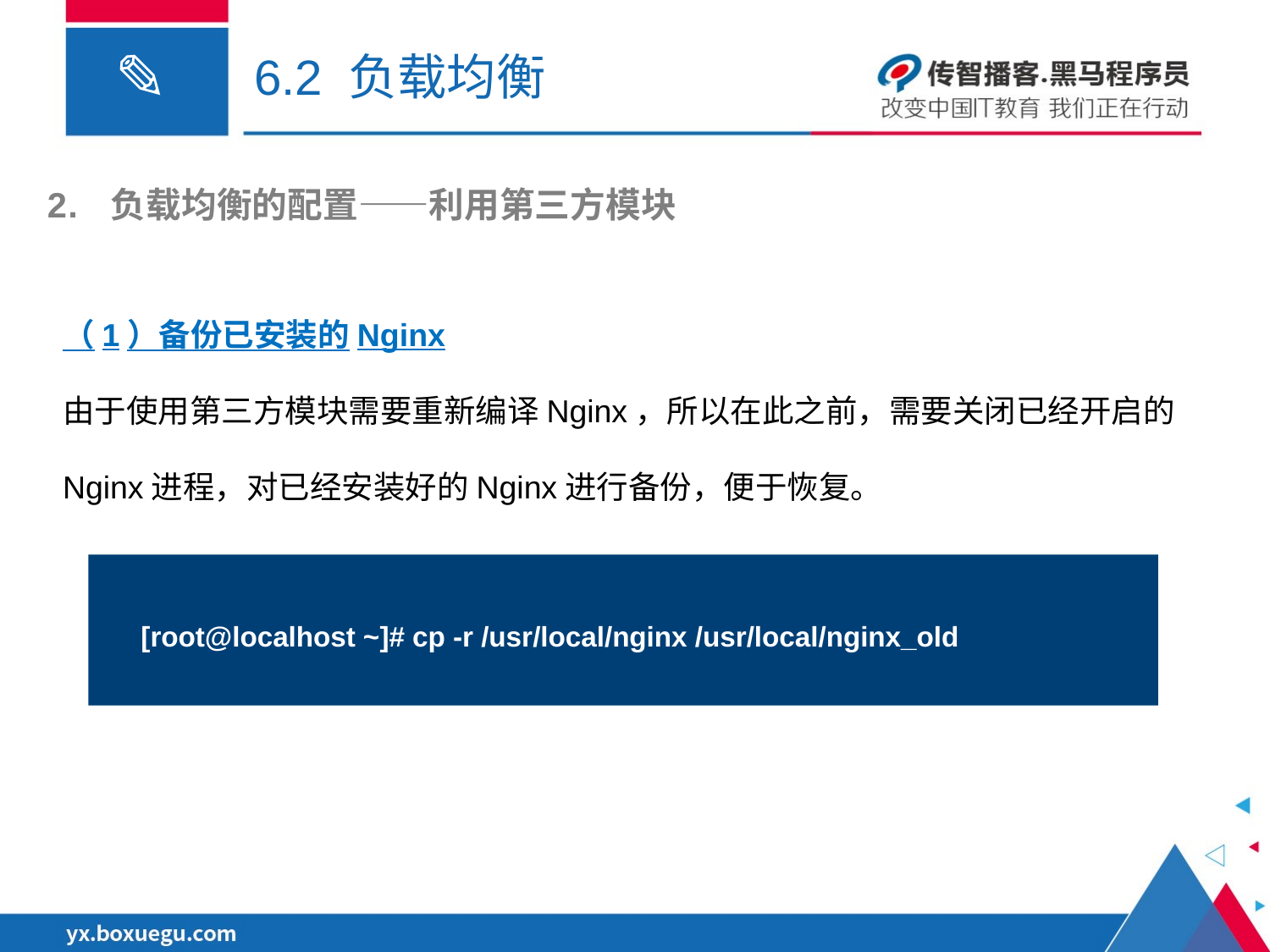

# 6.2 负载均衡
负载均衡的配置——利用第三方模块
（1）备份已安装的Nginx
由于使用第三方模块需要重新编译Nginx，所以在此之前，需要关闭已经开启的Nginx进程，对已经安装好的Nginx进行备份，便于恢复。

[root@localhost ~]# cp -r /usr/local/nginx /usr/local/nginx_old